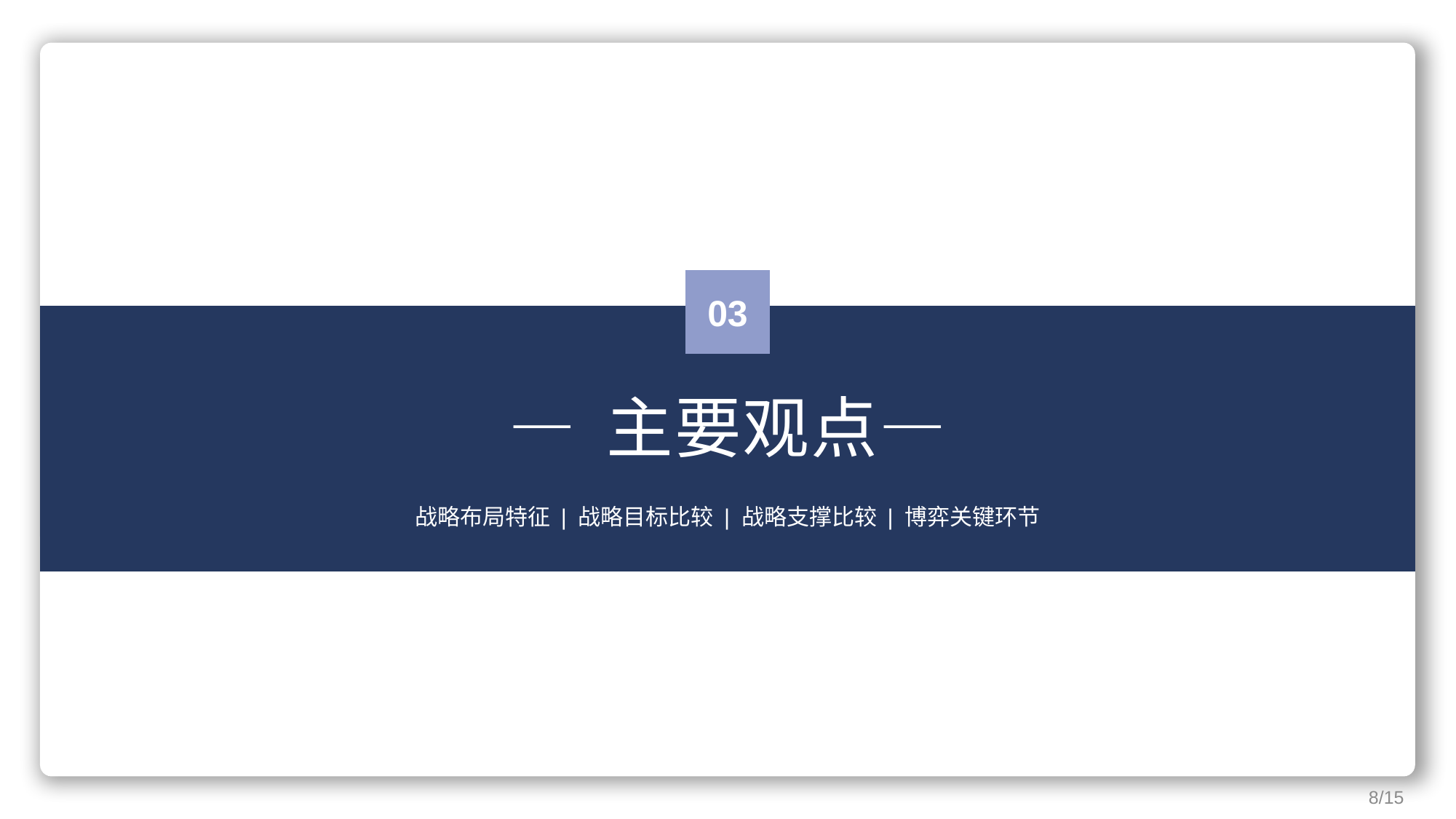

03

— 主要观点—
战略布局特征 | 战略目标比较 | 战略支撑比较 | 博弈关键环节
8/15